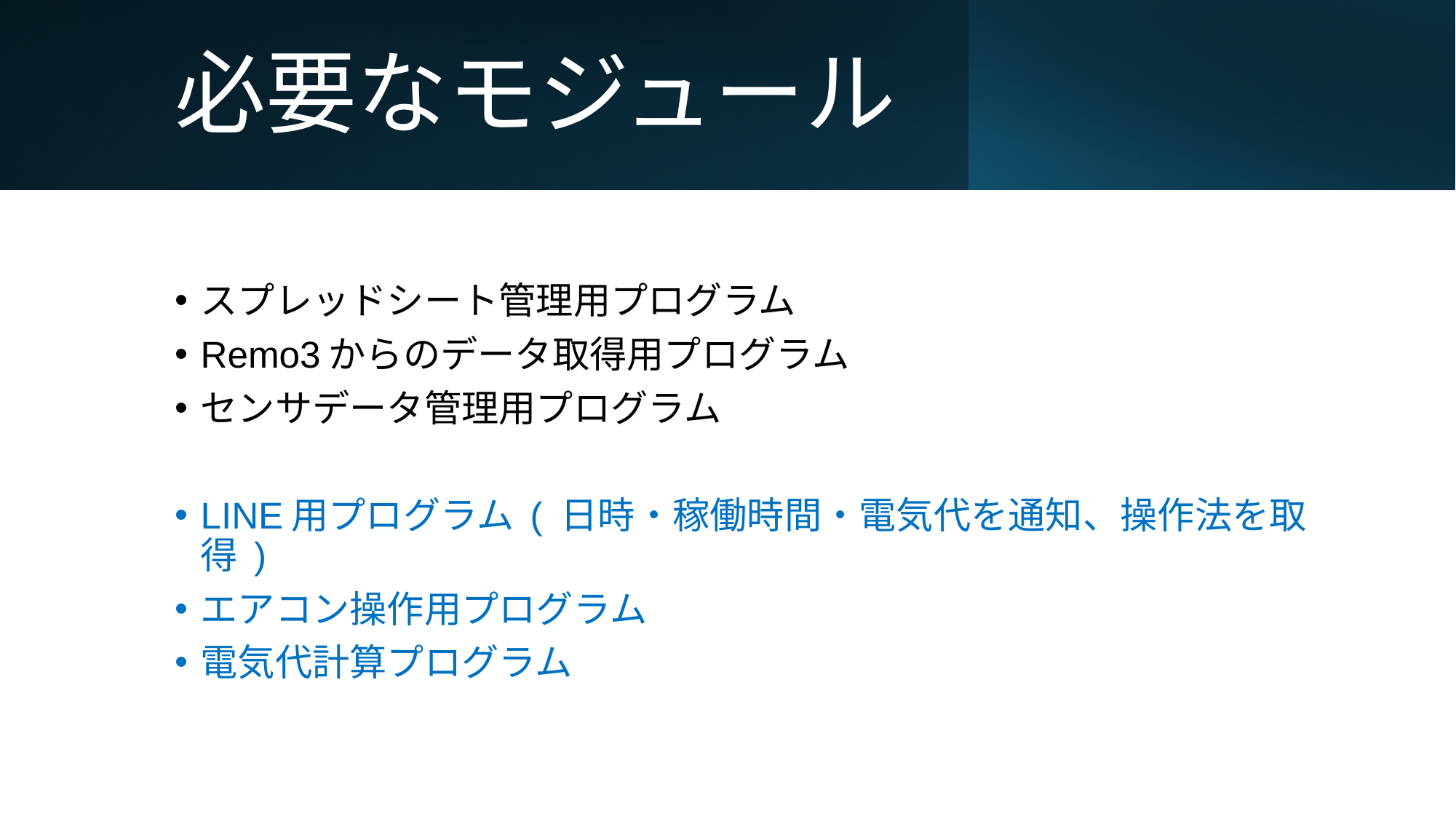

# 必要なモジュール
スプレッドシート管理用プログラム
Remo3からのデータ取得用プログラム
センサデータ管理用プログラム

LINE用プログラム ( 日時・稼働時間・電気代を通知、操作法を取得 )
エアコン操作用プログラム
電気代計算プログラム